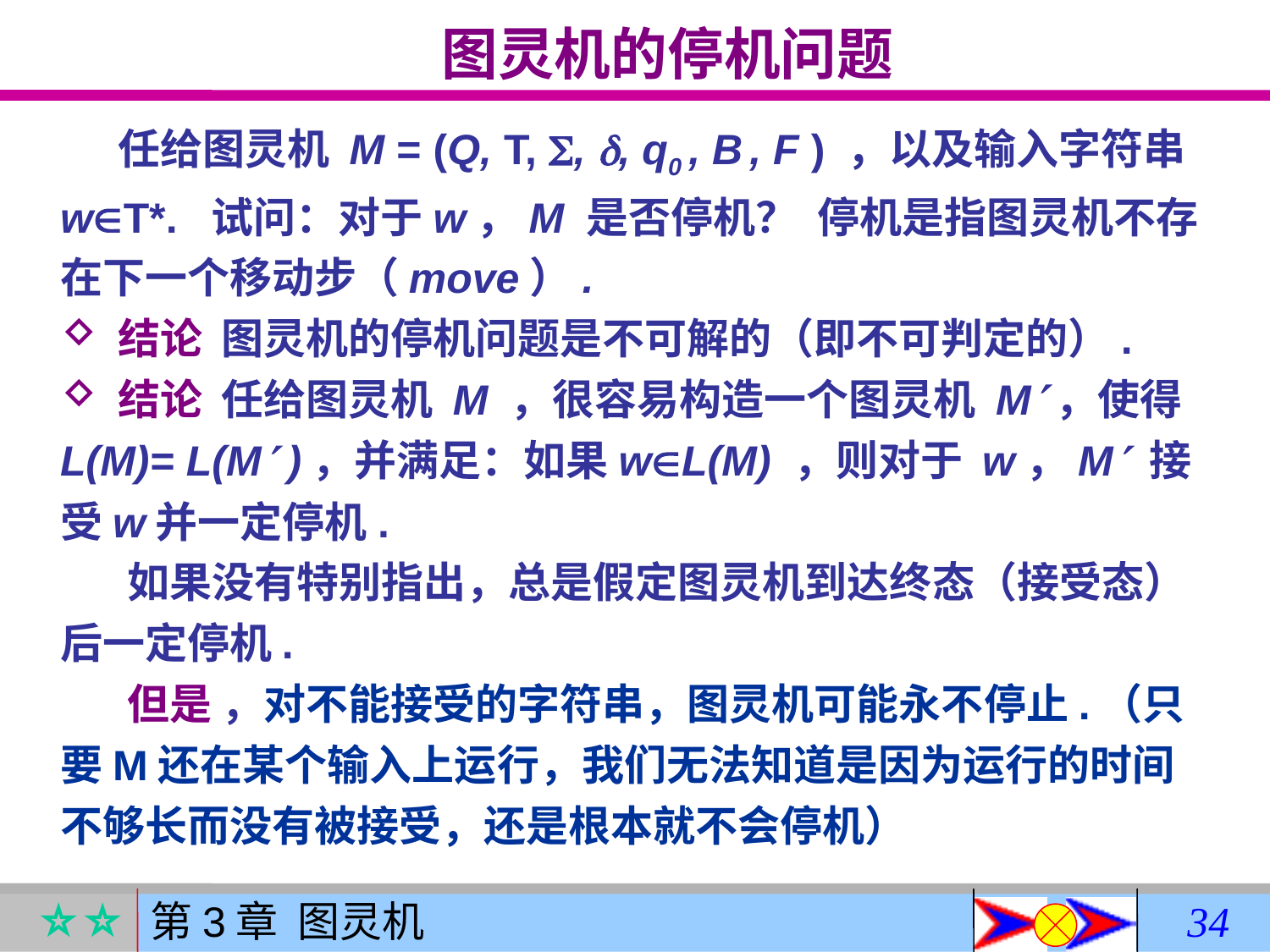

图灵机的停机问题
     任给图灵机 M = (Q, T, Σ, δ, q0 , B , F ) ，以及输入字符串w∈T*.  试问：对于w，M 是否停机？  停机是指图灵机不存在下一个移动步（move）.
 结论  图灵机的停机问题是不可解的（即不可判定的）.
 结论  任给图灵机 M ，很容易构造一个图灵机 M′，使得L(M)= L(M′ )，并满足：如果w∈L(M) ，则对于 w，M′ 接受w并一定停机.
      如果没有特别指出，总是假定图灵机到达终态（接受态）后一定停机.
      但是 ，对不能接受的字符串，图灵机可能永不停止.（只要M还在某个输入上运行，我们无法知道是因为运行的时间不够长而没有被接受，还是根本就不会停机）